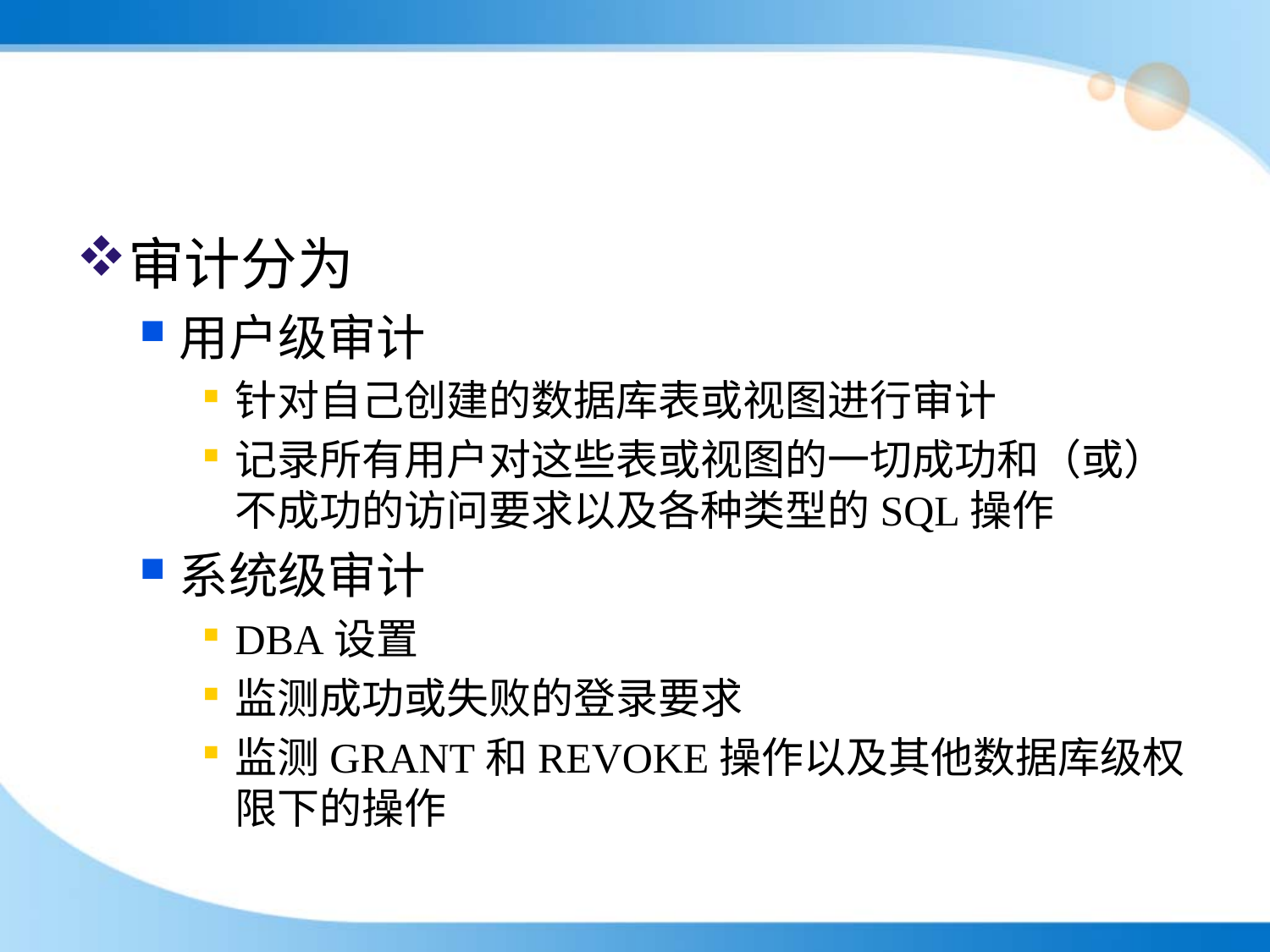

#
审计分为
用户级审计
针对自己创建的数据库表或视图进行审计
记录所有用户对这些表或视图的一切成功和（或）不成功的访问要求以及各种类型的SQL操作
系统级审计
DBA设置
监测成功或失败的登录要求
监测GRANT和REVOKE操作以及其他数据库级权限下的操作